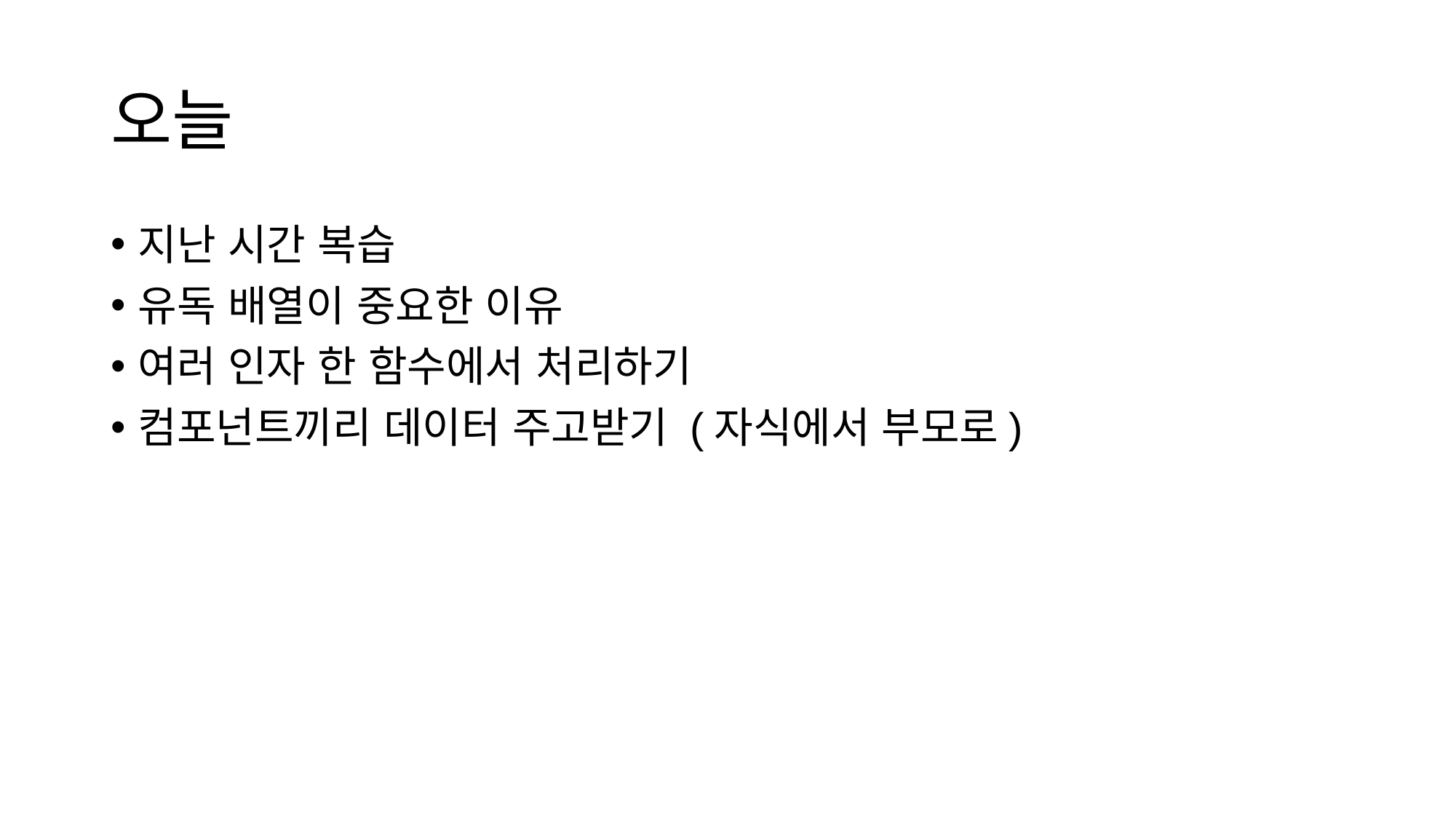

# 오늘
지난 시간 복습
유독 배열이 중요한 이유
여러 인자 한 함수에서 처리하기
컴포넌트끼리 데이터 주고받기 (자식에서 부모로)